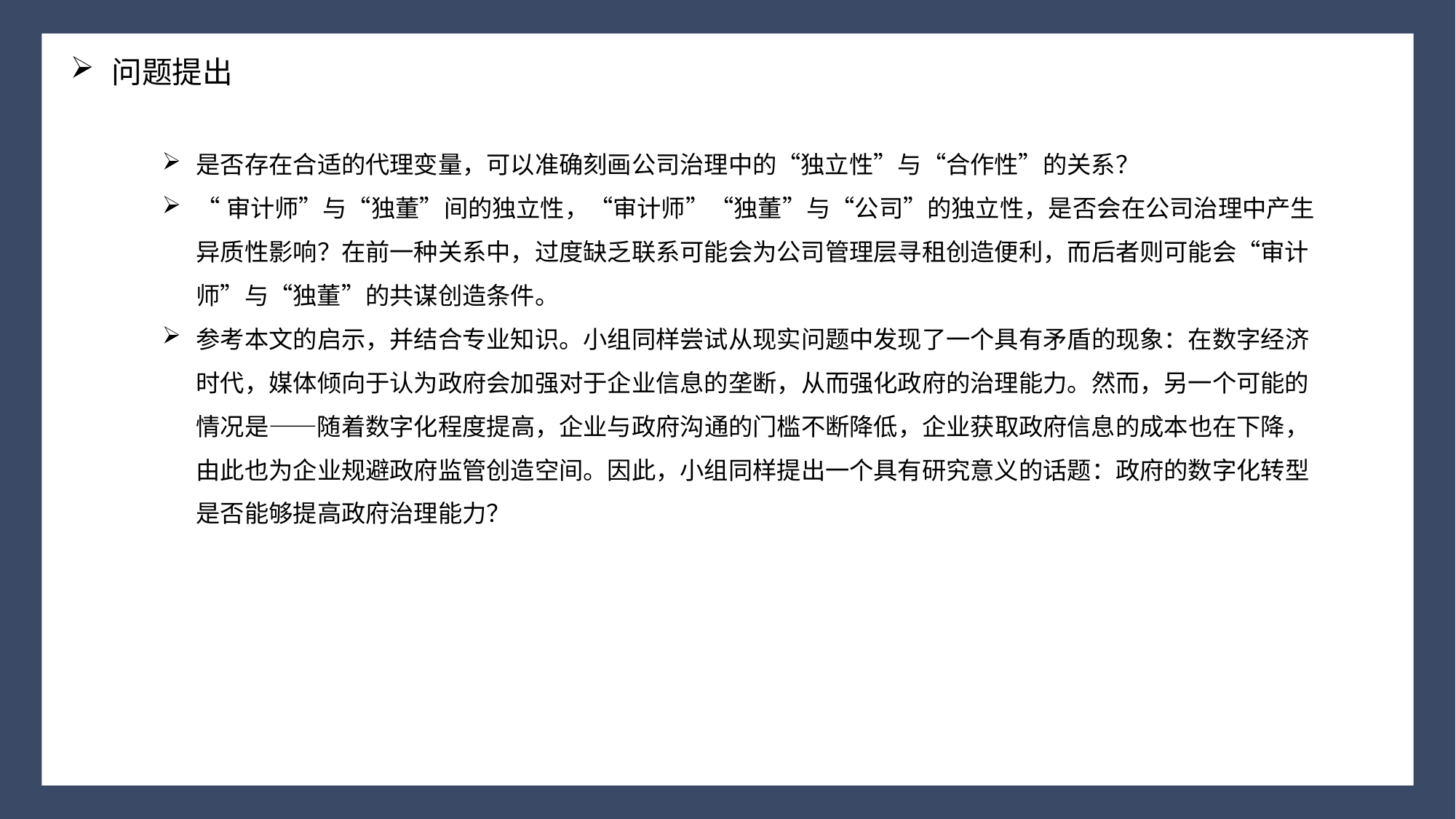

问题提出
是否存在合适的代理变量，可以准确刻画公司治理中的“独立性”与“合作性”的关系？
“审计师”与“独董”间的独立性，“审计师”“独董”与“公司”的独立性，是否会在公司治理中产生异质性影响？在前一种关系中，过度缺乏联系可能会为公司管理层寻租创造便利，而后者则可能会“审计师”与“独董”的共谋创造条件。
参考本文的启示，并结合专业知识。小组同样尝试从现实问题中发现了一个具有矛盾的现象：在数字经济时代，媒体倾向于认为政府会加强对于企业信息的垄断，从而强化政府的治理能力。然而，另一个可能的情况是——随着数字化程度提高，企业与政府沟通的门槛不断降低，企业获取政府信息的成本也在下降，由此也为企业规避政府监管创造空间。因此，小组同样提出一个具有研究意义的话题：政府的数字化转型是否能够提高政府治理能力？